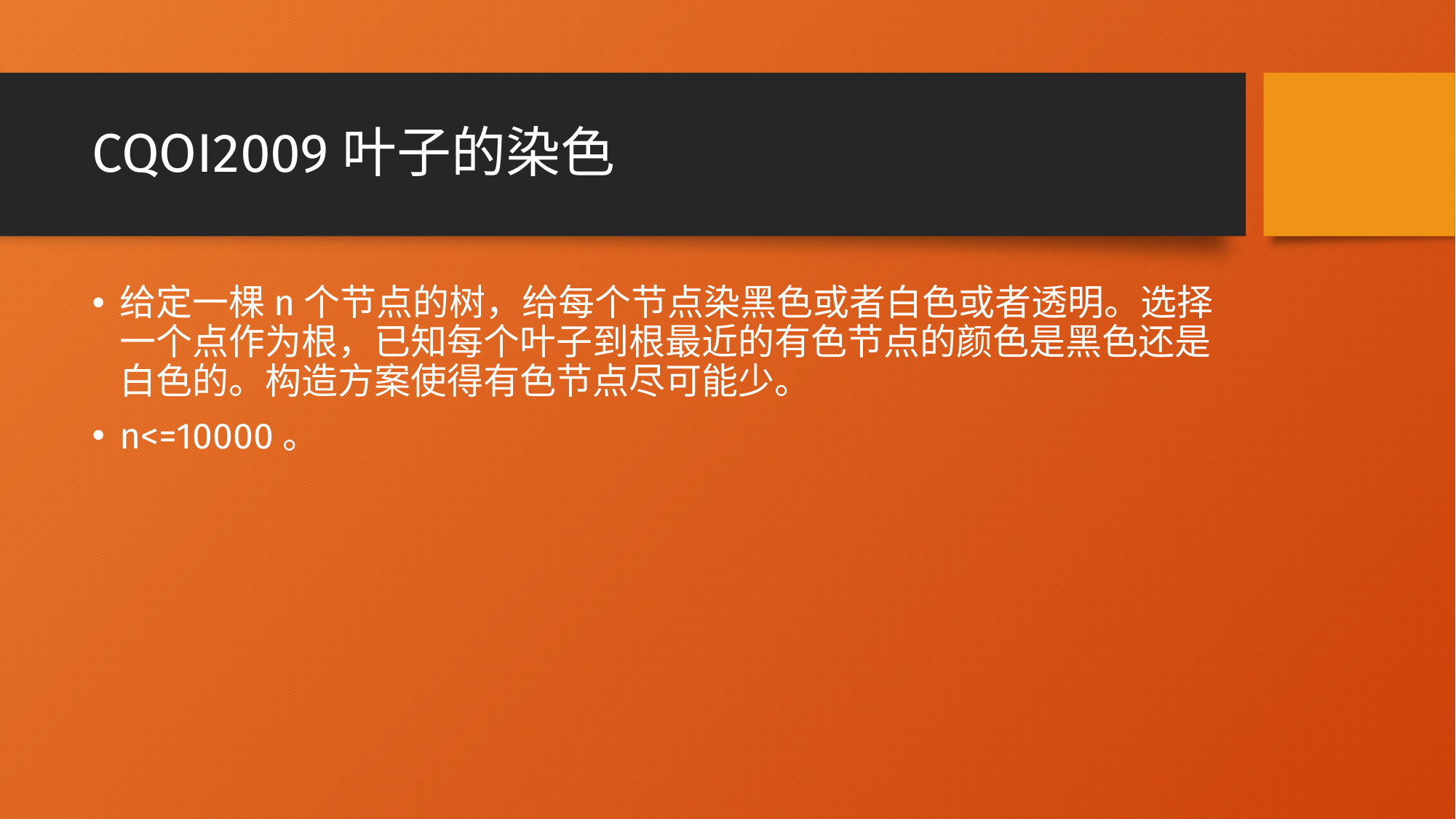

# CQOI2009叶子的染色
给定一棵n个节点的树，给每个节点染黑色或者白色或者透明。选择一个点作为根，已知每个叶子到根最近的有色节点的颜色是黑色还是白色的。构造方案使得有色节点尽可能少。
n<=10000。